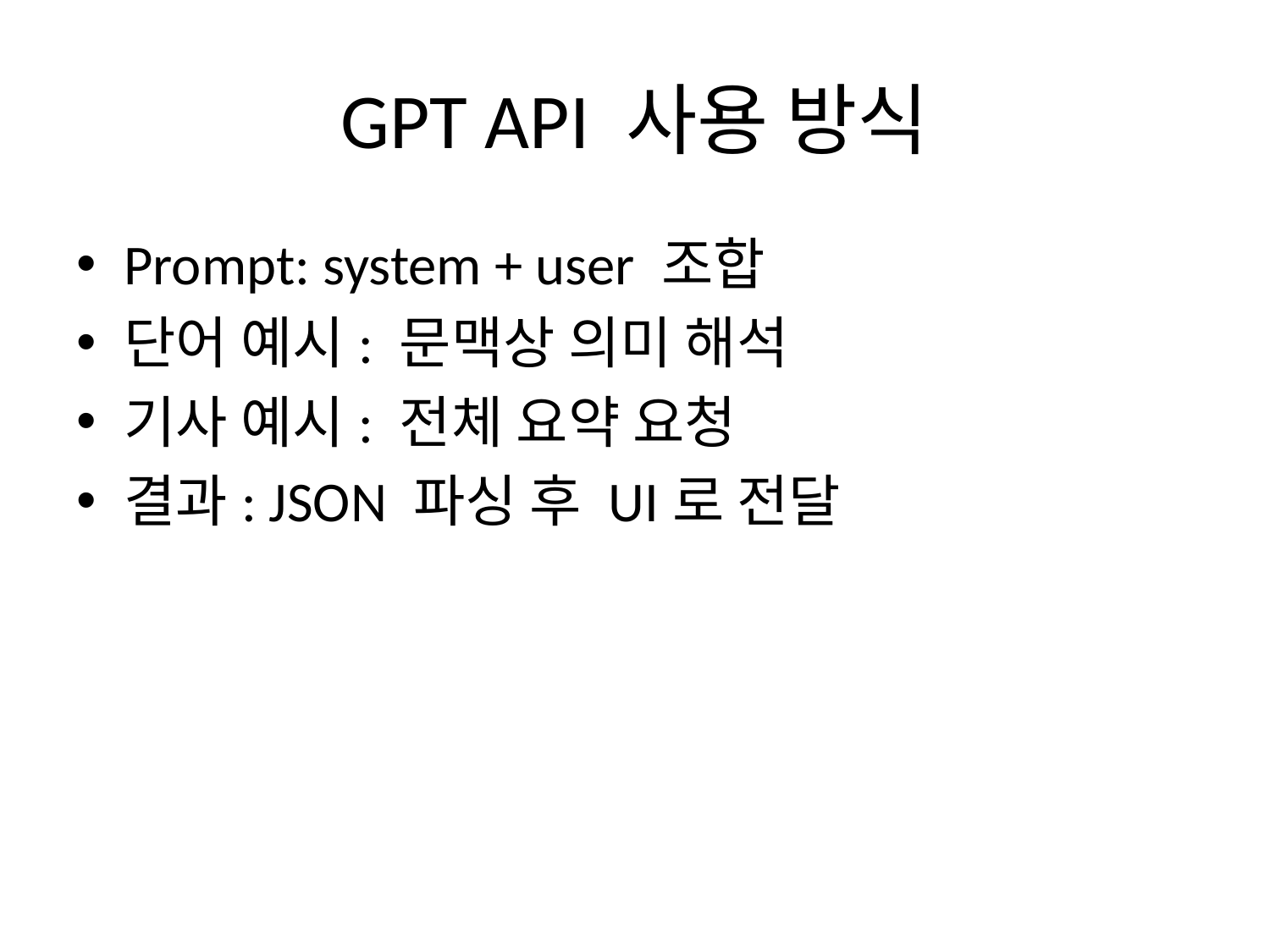

# GPT API 사용 방식
Prompt: system + user 조합
단어 예시: 문맥상 의미 해석
기사 예시: 전체 요약 요청
결과: JSON 파싱 후 UI로 전달